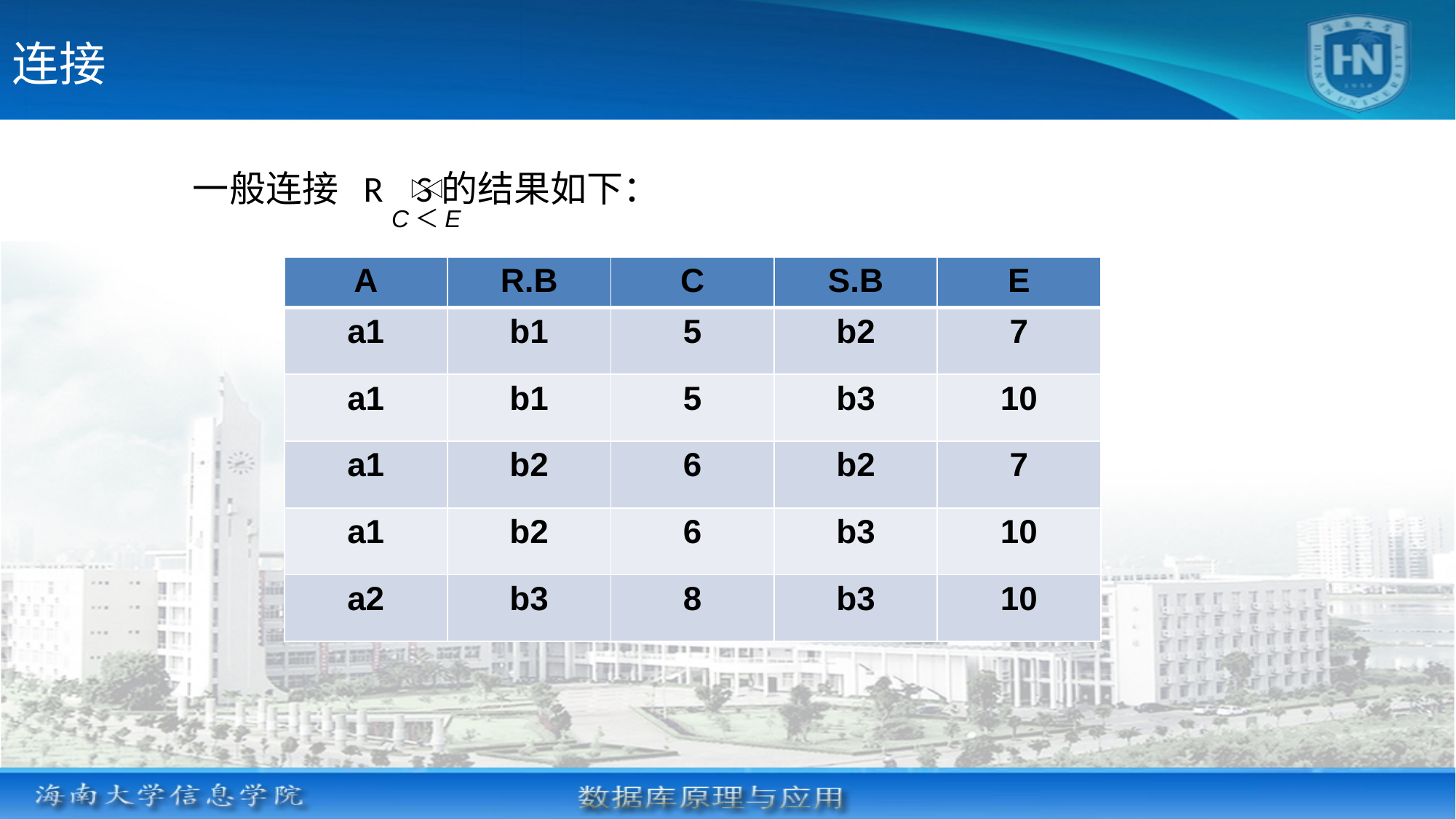

连接

一般连接  R    S的结果如下：
C＜E
| A | R.B | C | S.B | E |
| --- | --- | --- | --- | --- |
| a1 | b1 | 5 | b2 | 7 |
| a1 | b1 | 5 | b3 | 10 |
| a1 | b2 | 6 | b2 | 7 |
| a1 | b2 | 6 | b3 | 10 |
| a2 | b3 | 8 | b3 | 10 |